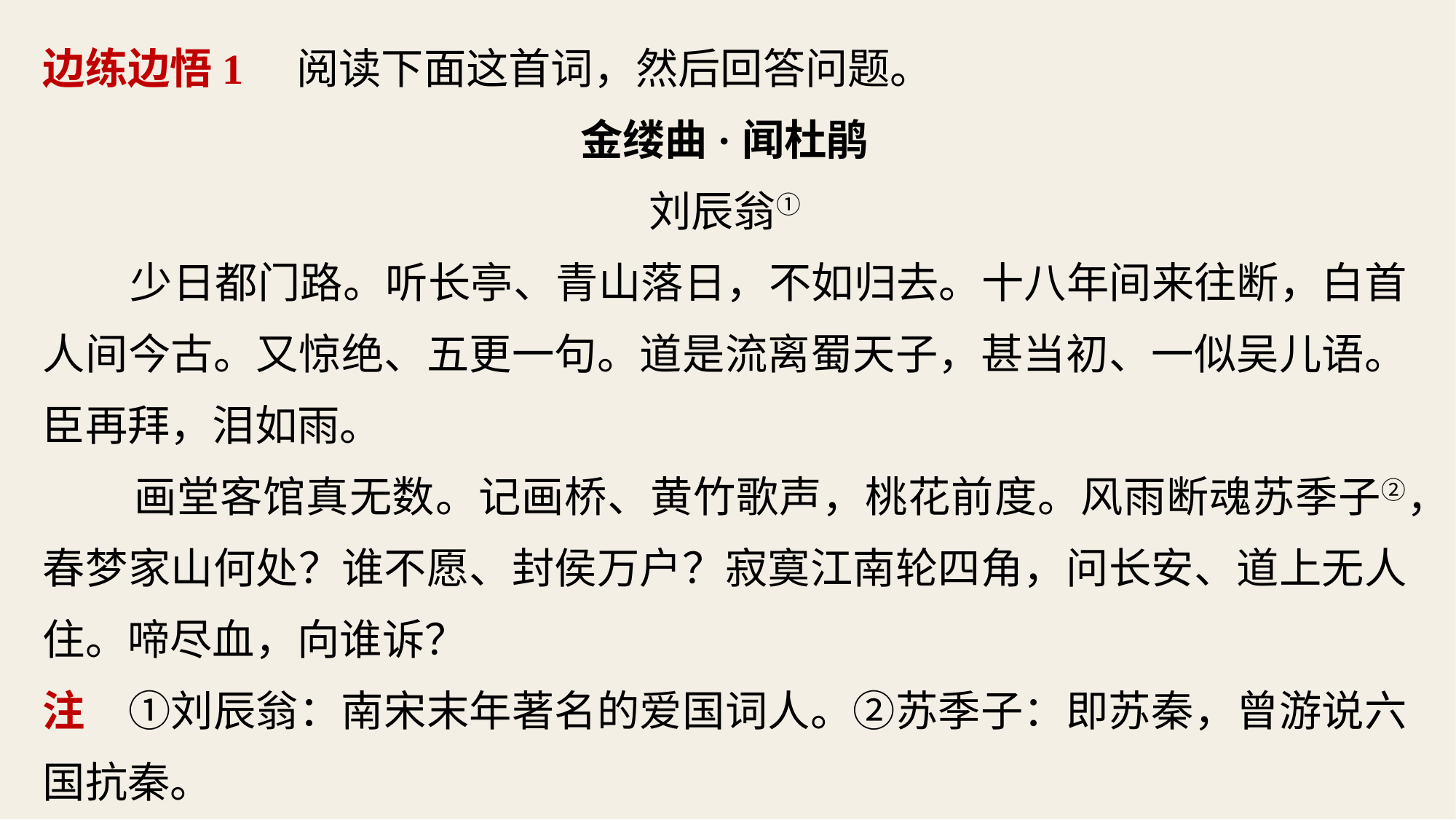

边练边悟1　阅读下面这首词，然后回答问题。
金缕曲·闻杜鹃
刘辰翁①
        少日都门路。听长亭、青山落日，不如归去。十八年间来往断，白首人间今古。又惊绝、五更一句。道是流离蜀天子，甚当初、一似吴儿语。臣再拜，泪如雨。
        画堂客馆真无数。记画桥、黄竹歌声，桃花前度。风雨断魂苏季子②，春梦家山何处？谁不愿、封侯万户？寂寞江南轮四角，问长安、道上无人住。啼尽血，向谁诉？
注　①刘辰翁：南宋末年著名的爱国词人。②苏季子：即苏秦，曾游说六国抗秦。